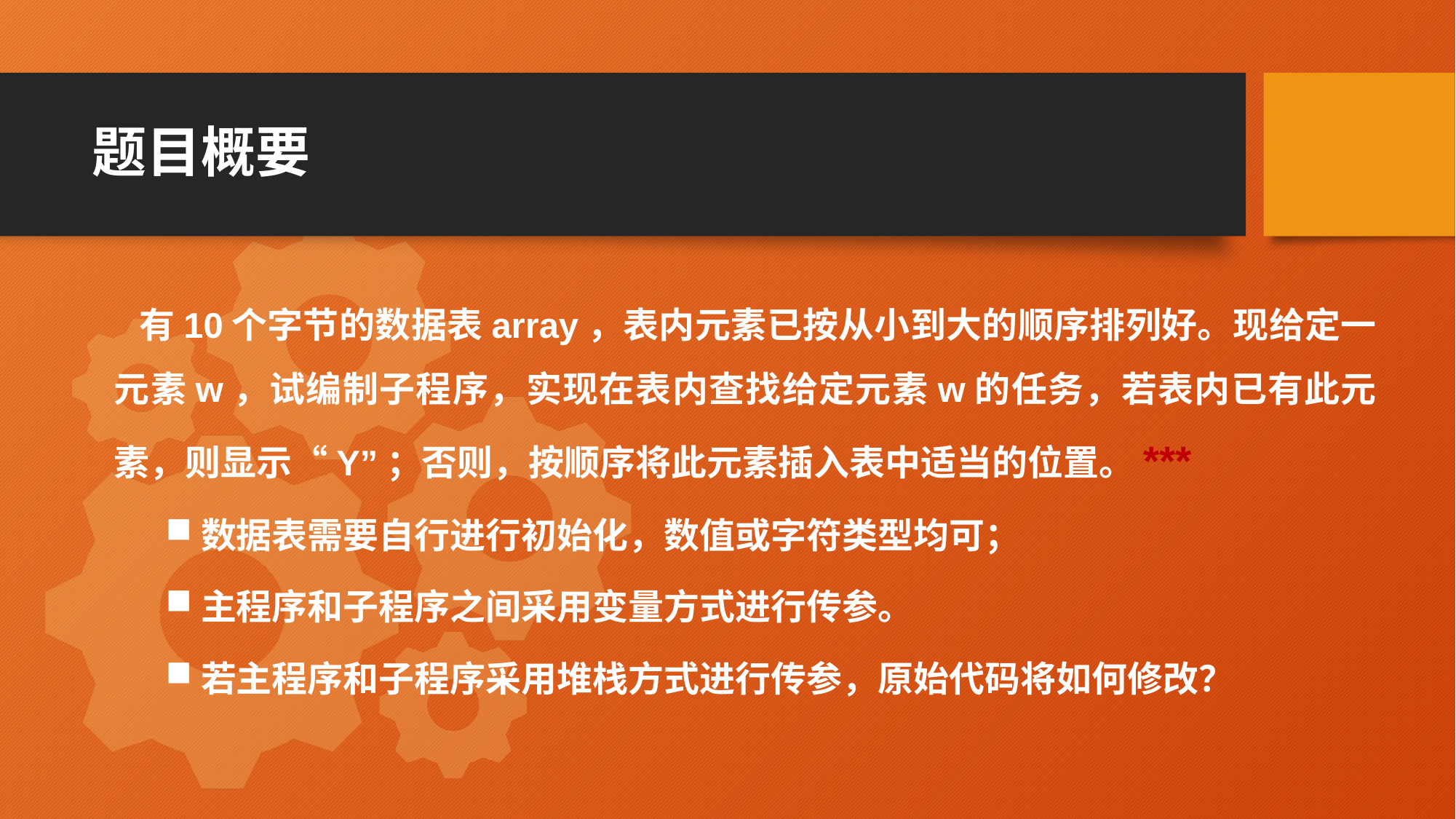

# 题目概要
  有10个字节的数据表array，表内元素已按从小到大的顺序排列好。现给定一元素w，试编制子程序，实现在表内查找给定元素w的任务，若表内已有此元素，则显示“Y”；否则，按顺序将此元素插入表中适当的位置。***
数据表需要自行进行初始化，数值或字符类型均可；
主程序和子程序之间采用变量方式进行传参。
若主程序和子程序采用堆栈方式进行传参，原始代码将如何修改？